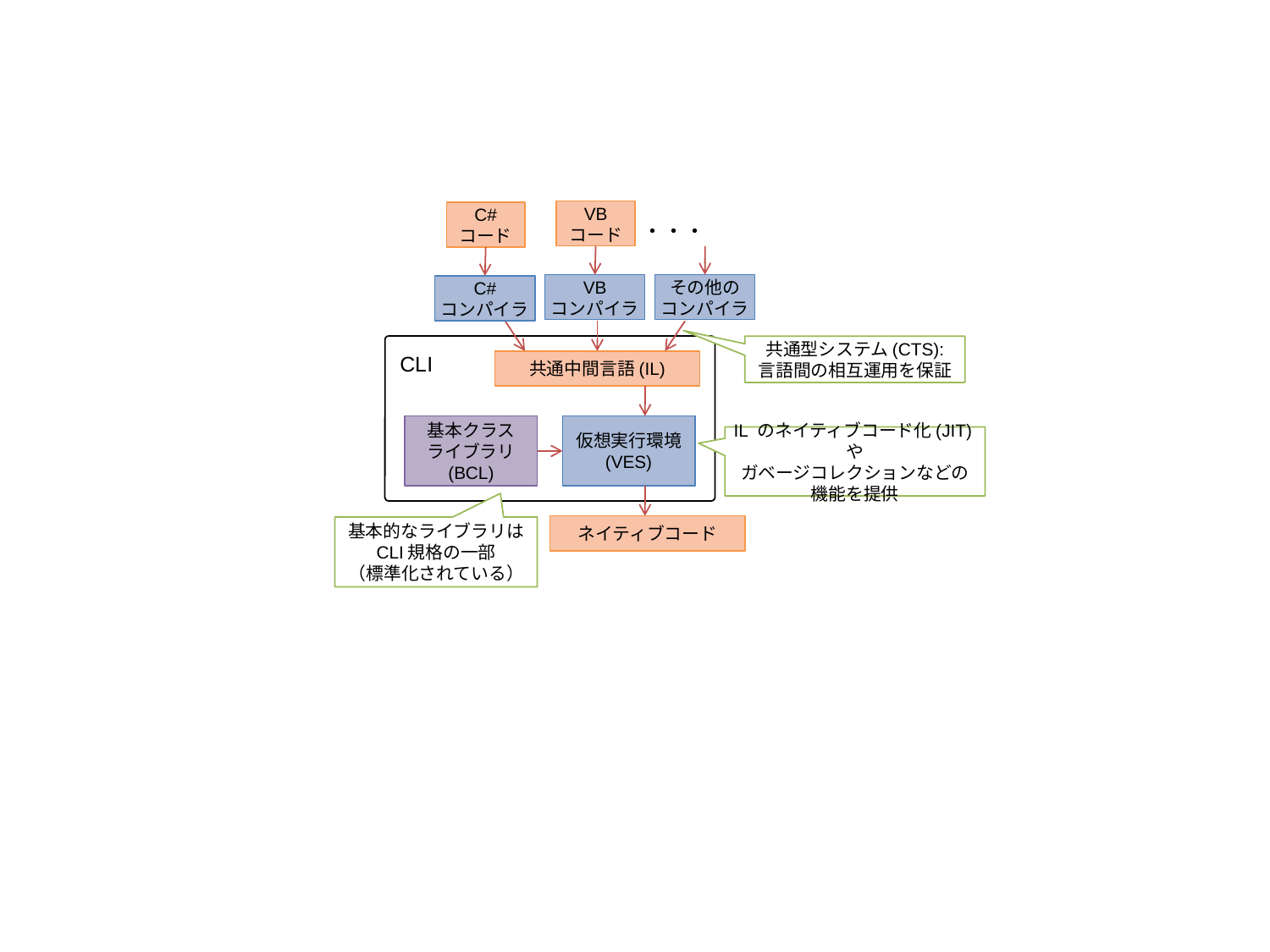

VB
コード
C#
コード
・・・
VB
コンパイラ
その他の
コンパイラ
C#
コンパイラ

共通型システム(CTS):
言語間の相互運用を保証
CLI
共通中間言語(IL)
基本クラス
ライブラリ
(BCL)
仮想実行環境
(VES)
IL のネイティブコード化(JIT)や
ガベージコレクションなどの
機能を提供
ネイティブコード
基本的なライブラリは
CLI規格の一部
（標準化されている）